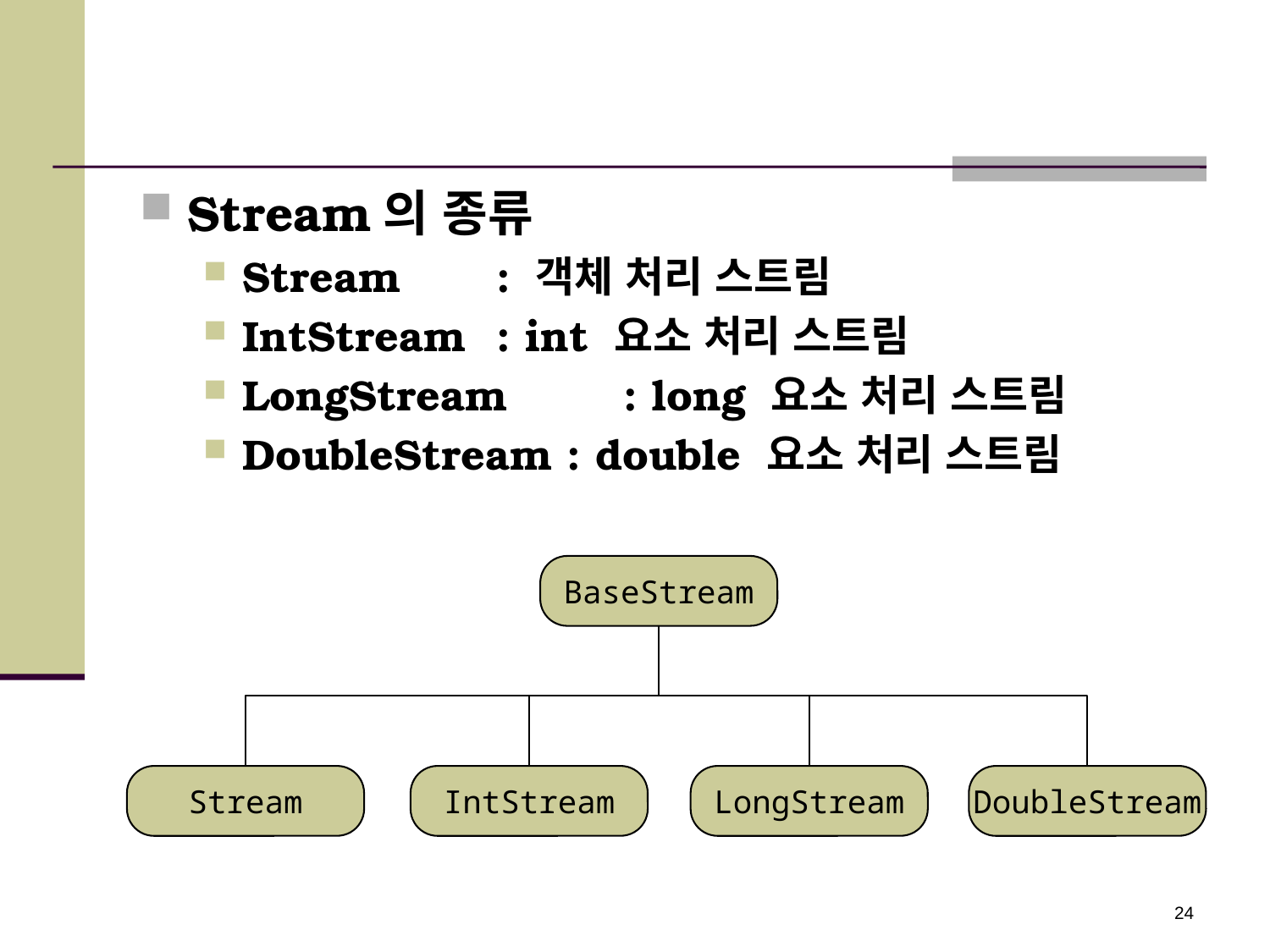

#
Stream의 종류
Stream	: 객체 처리 스트림
IntStream	: int 요소 처리 스트림
LongStream	: long 요소 처리 스트림
DoubleStream : double 요소 처리 스트림
BaseStream
Stream
IntStream
LongStream
DoubleStream
24